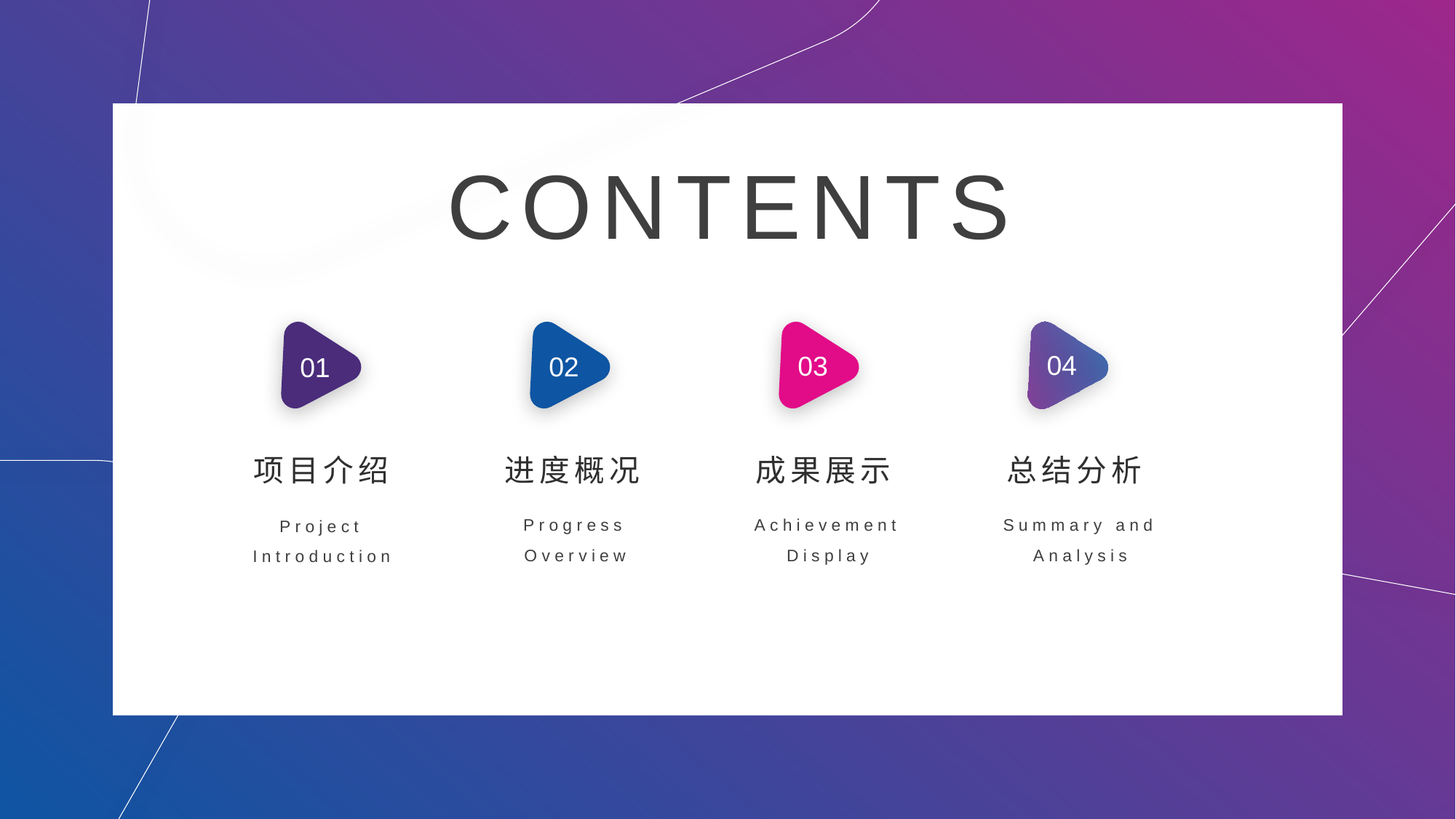

CONTENTS

04
03
02
01
项目介绍
进度概况
成果展示
总结分析

Progress Overview
Achievement Display
Summary and Analysis
Project Introduction